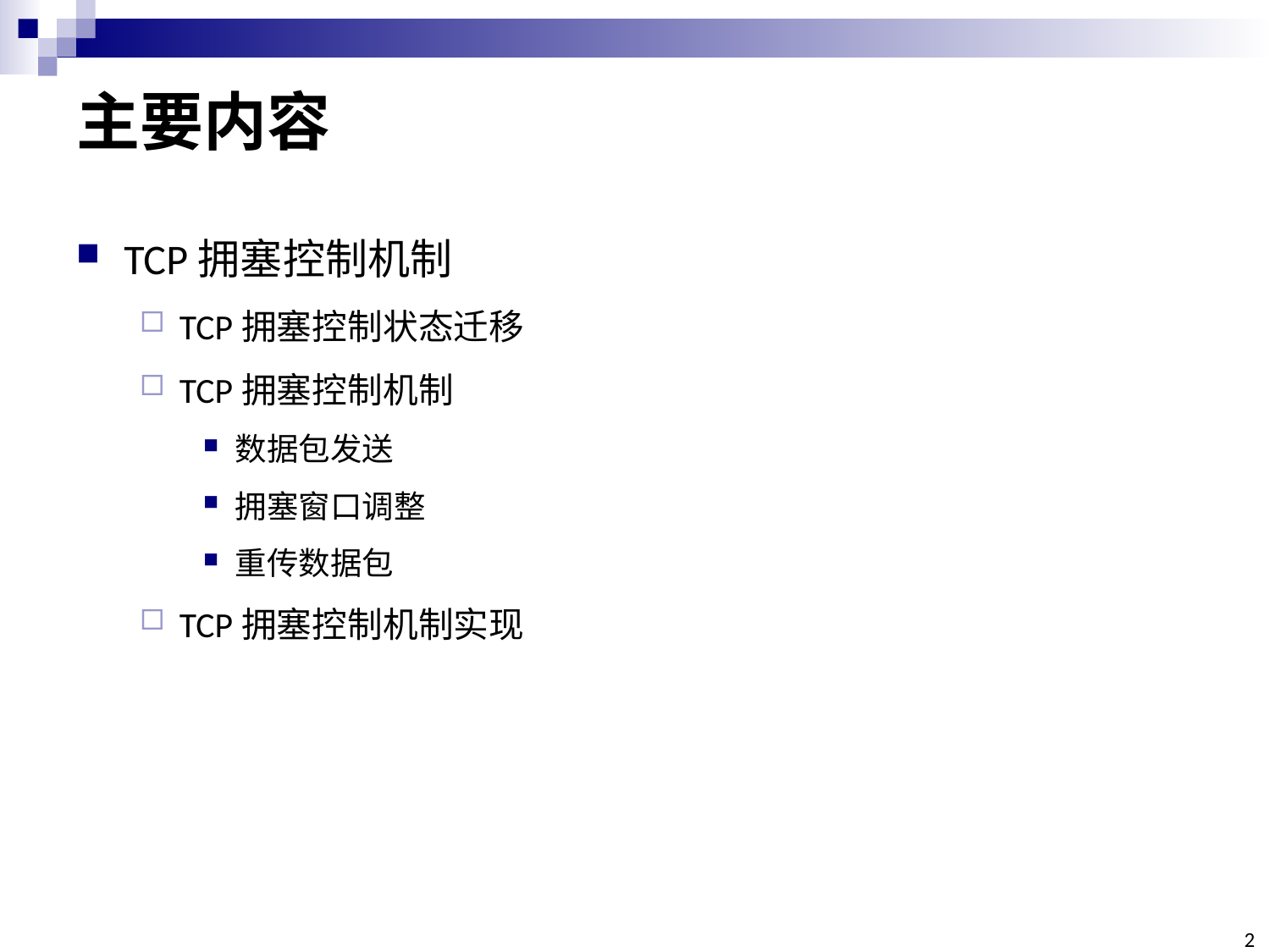

# 主要内容
TCP拥塞控制机制
TCP拥塞控制状态迁移
TCP拥塞控制机制
数据包发送
拥塞窗口调整
重传数据包
TCP拥塞控制机制实现

2